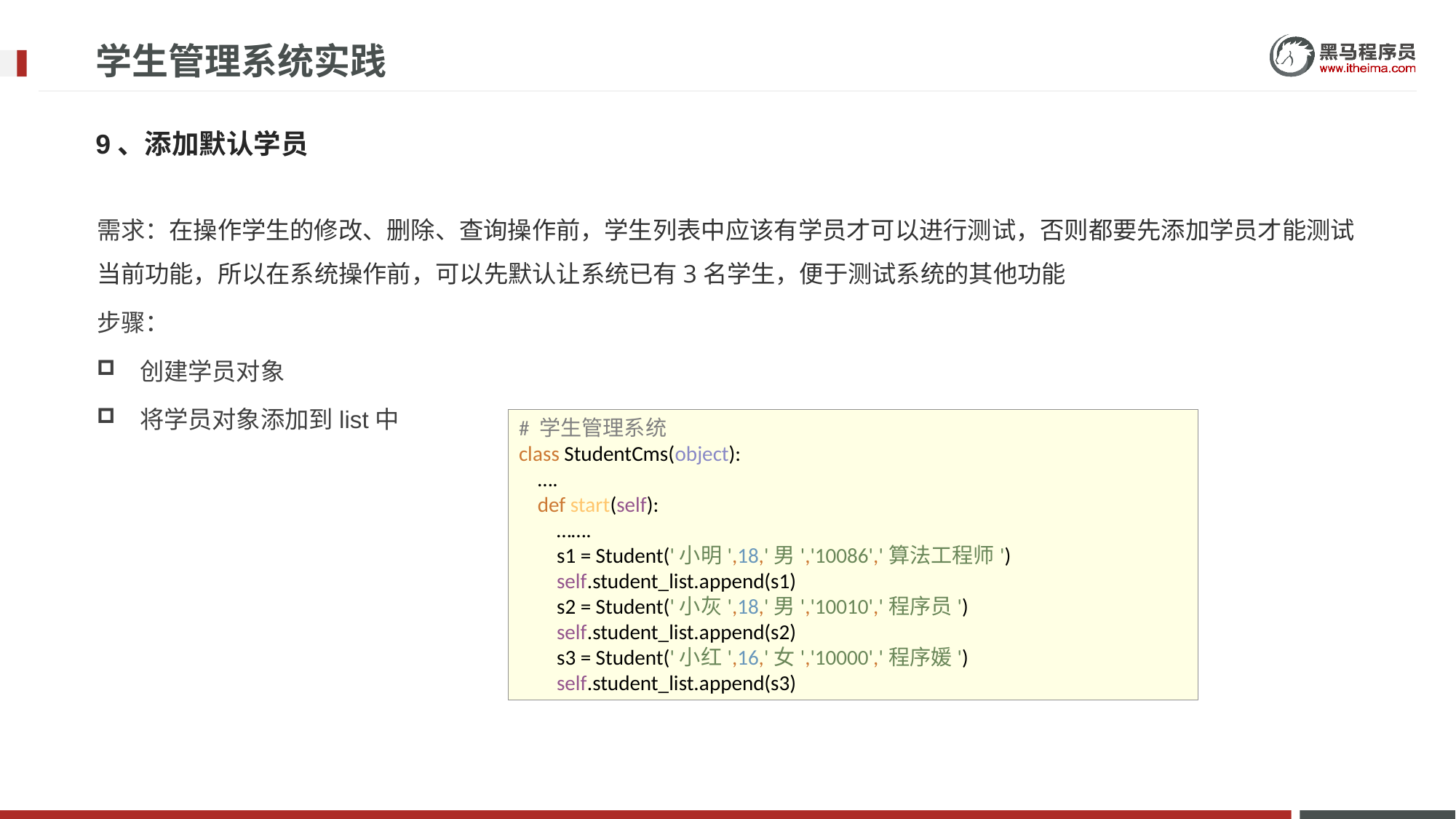

# 学生管理系统实践
9、添加默认学员
需求：在操作学生的修改、删除、查询操作前，学生列表中应该有学员才可以进行测试，否则都要先添加学员才能测试当前功能，所以在系统操作前，可以先默认让系统已有3名学生，便于测试系统的其他功能
步骤：
创建学员对象
将学员对象添加到list中
# 学生管理系统 class StudentCms(object): …. def start(self): ……. s1 = Student('小明',18,'男','10086','算法工程师') self.student_list.append(s1) s2 = Student('小灰',18,'男','10010','程序员') self.student_list.append(s2) s3 = Student('小红',16,'女','10000','程序媛') self.student_list.append(s3)